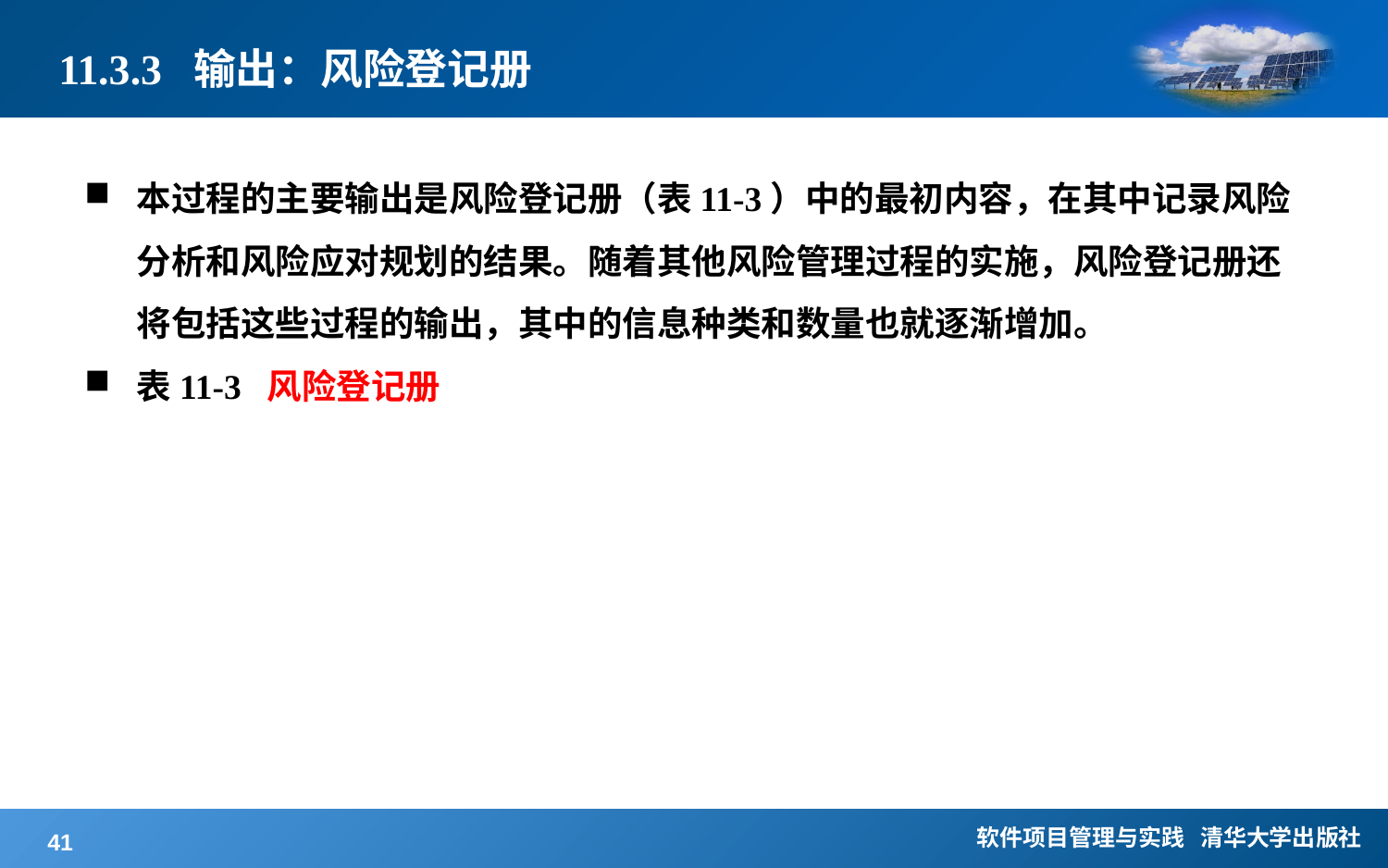

# 11.3.3  输出：风险登记册
本过程的主要输出是风险登记册（表11-3）中的最初内容，在其中记录风险分析和风险应对规划的结果。随着其他风险管理过程的实施，风险登记册还将包括这些过程的输出，其中的信息种类和数量也就逐渐增加。
表11-3  风险登记册